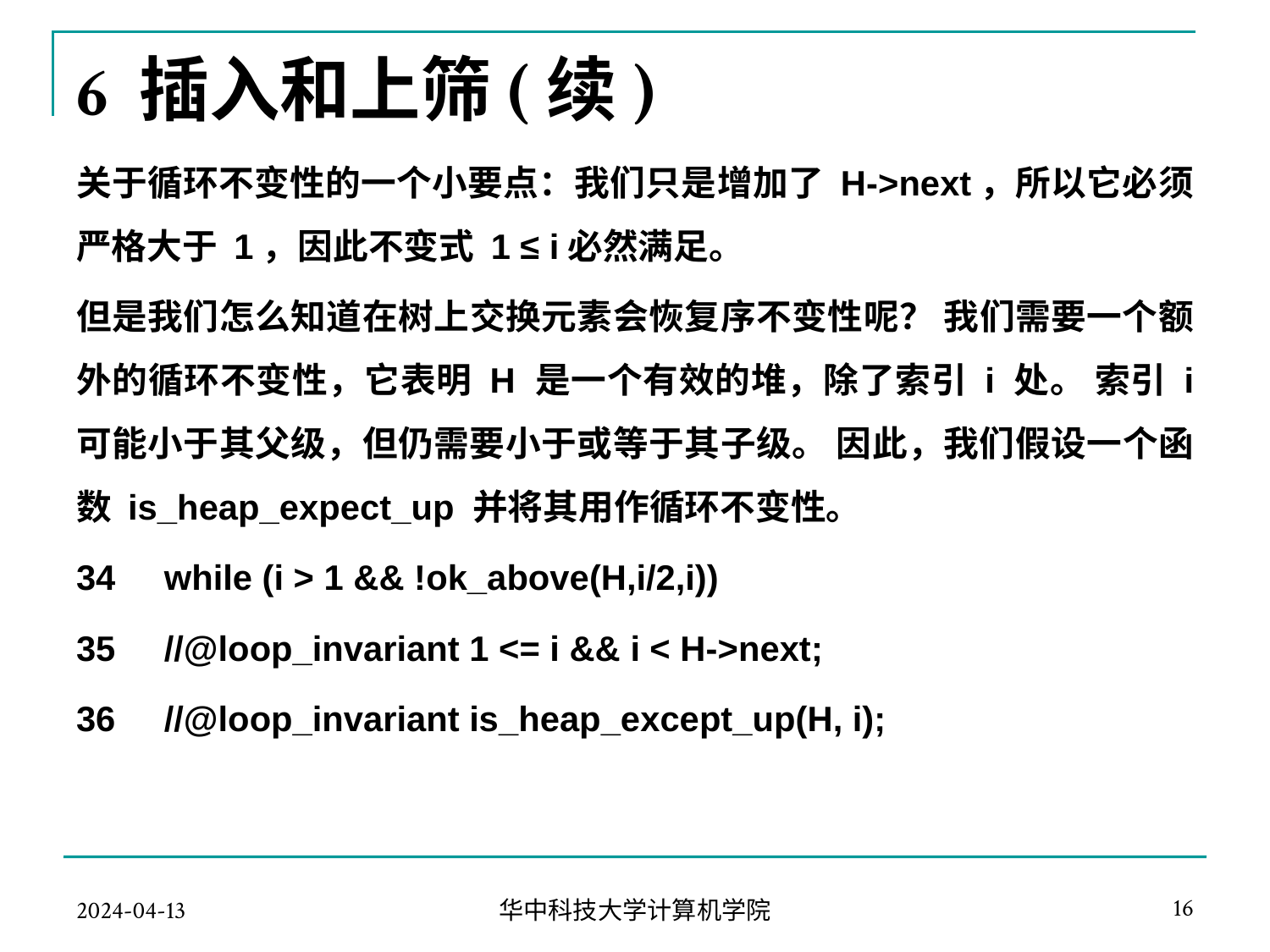

# 6 插入和上筛(续)
关于循环不变性的一个小要点：我们只是增加了 H->next，所以它必须严格大于 1，因此不变式 1 ≤ i必然满足。
但是我们怎么知道在树上交换元素会恢复序不变性呢？ 我们需要一个额外的循环不变性，它表明 H 是一个有效的堆，除了索引 i 处。 索引 i 可能小于其父级，但仍需要小于或等于其子级。 因此，我们假设一个函数 is_heap_expect_up 并将其用作循环不变性。
34     while (i > 1 && !ok_above(H,i/2,i))
35     //@loop_invariant 1 <= i && i < H->next;
36     //@loop_invariant is_heap_except_up(H, i);
2024-04-13
16
华中科技大学计算机学院